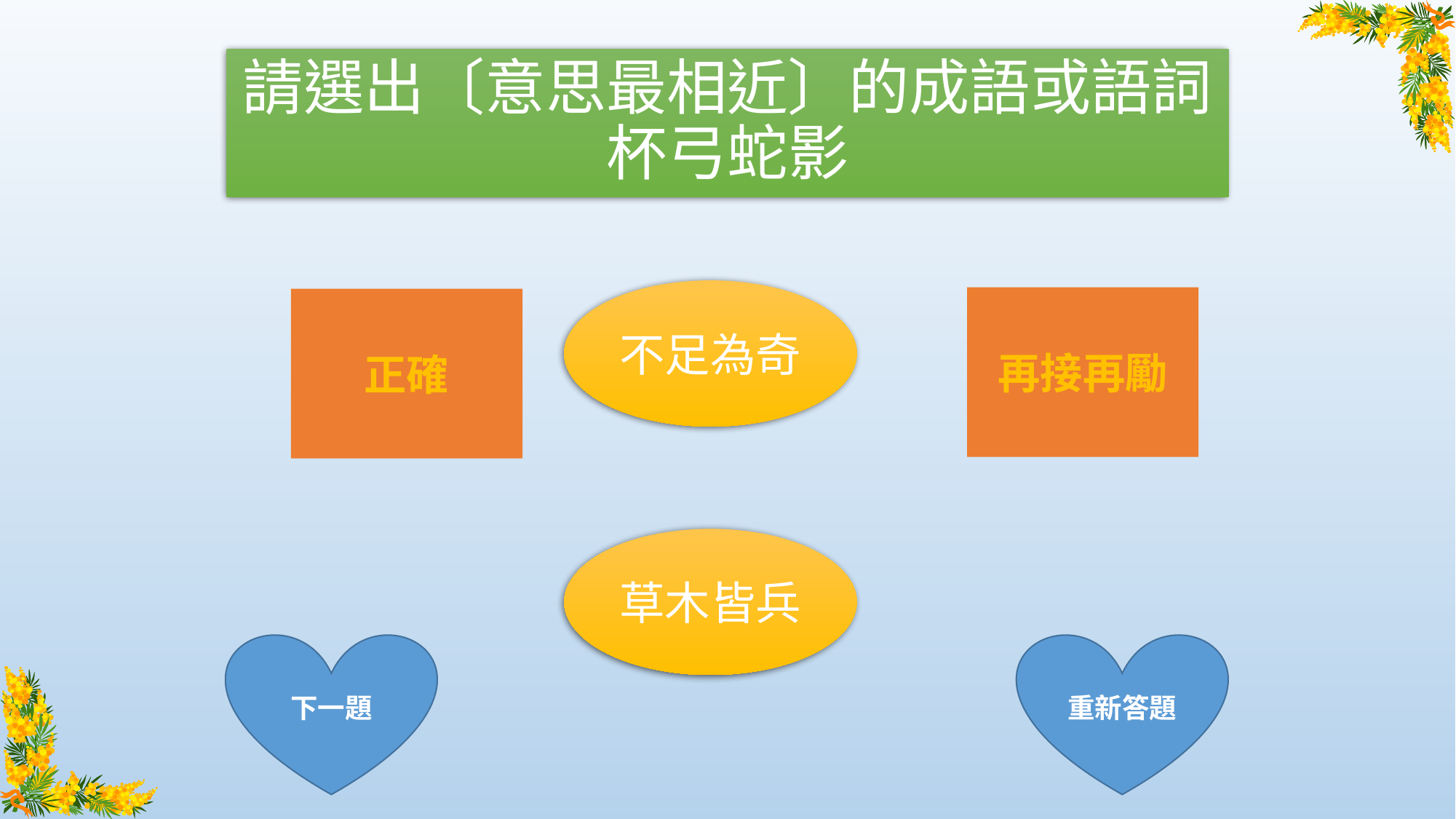

請選出〔意思最相近〕的成語或語詞
杯弓蛇影
不足為奇
再接再勵
正確
草木皆兵
下一題
重新答題